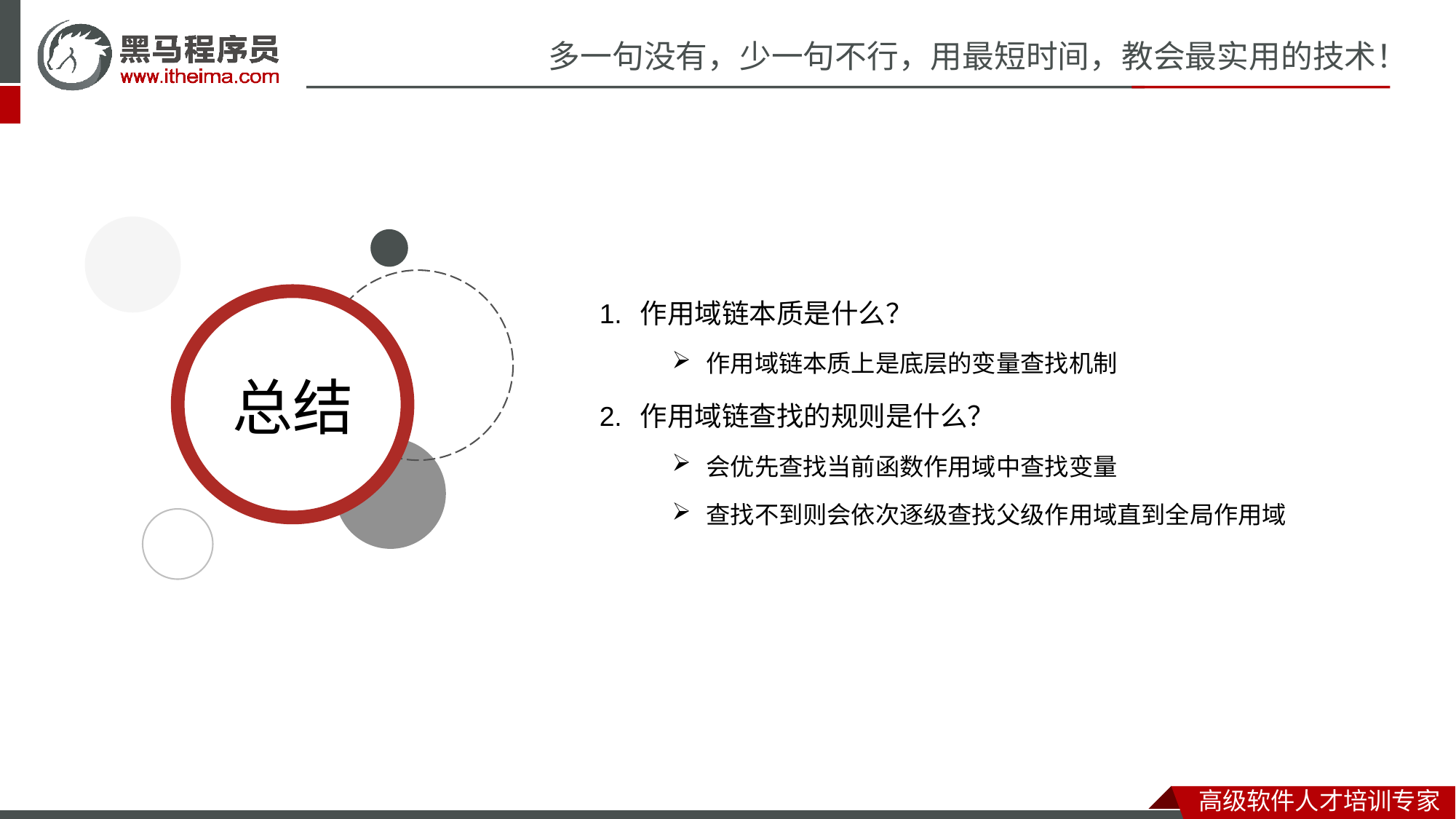

作用域链本质是什么？
作用域链本质上是底层的变量查找机制
作用域链查找的规则是什么？
会优先查找当前函数作用域中查找变量
查找不到则会依次逐级查找父级作用域直到全局作用域